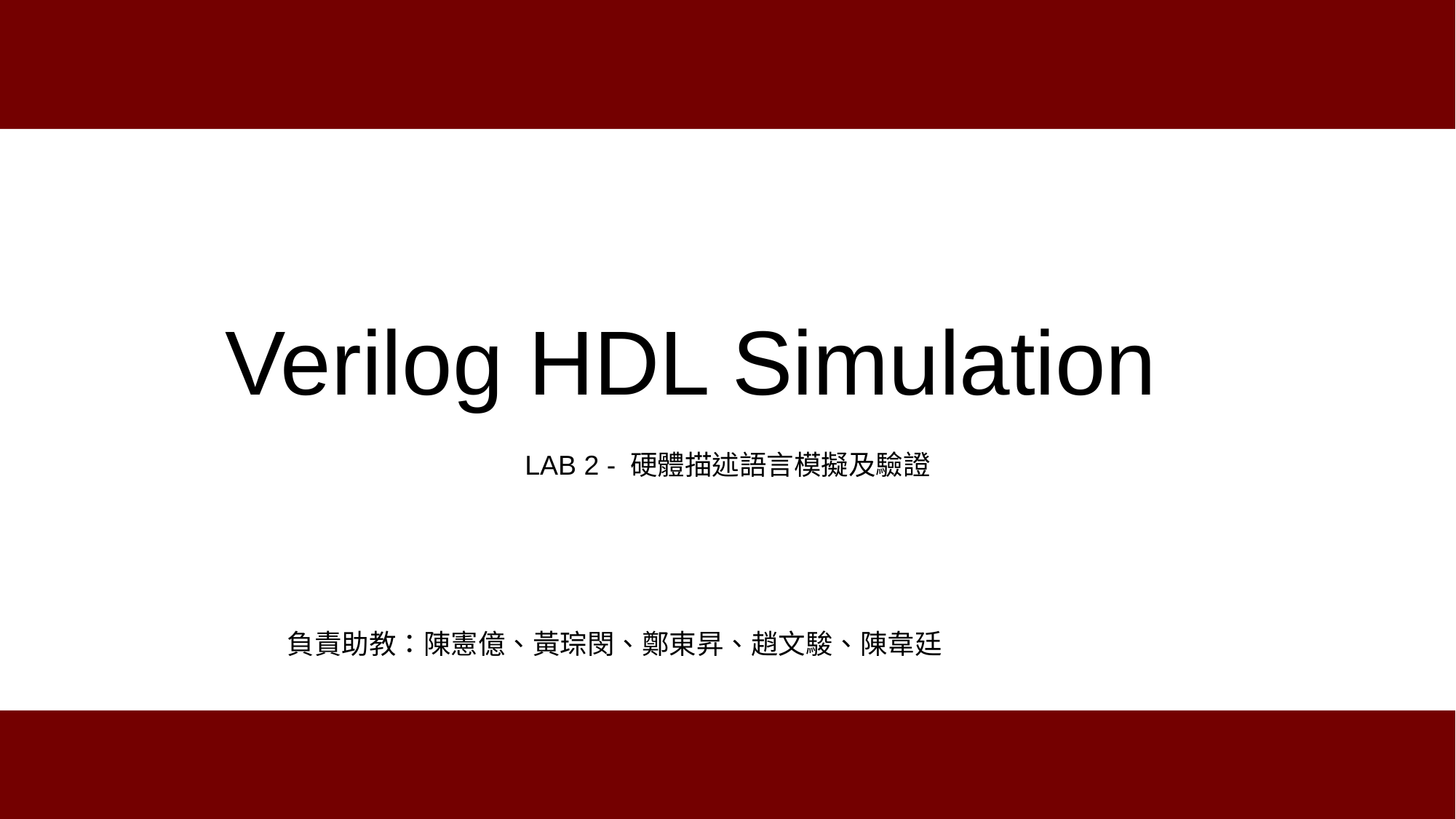

Verilog HDL Simulation
LAB 2 - 硬體描述語言模擬及驗證
負責助教：陳憲億、黃琮閔、鄭東昇、趙文駿、陳韋廷